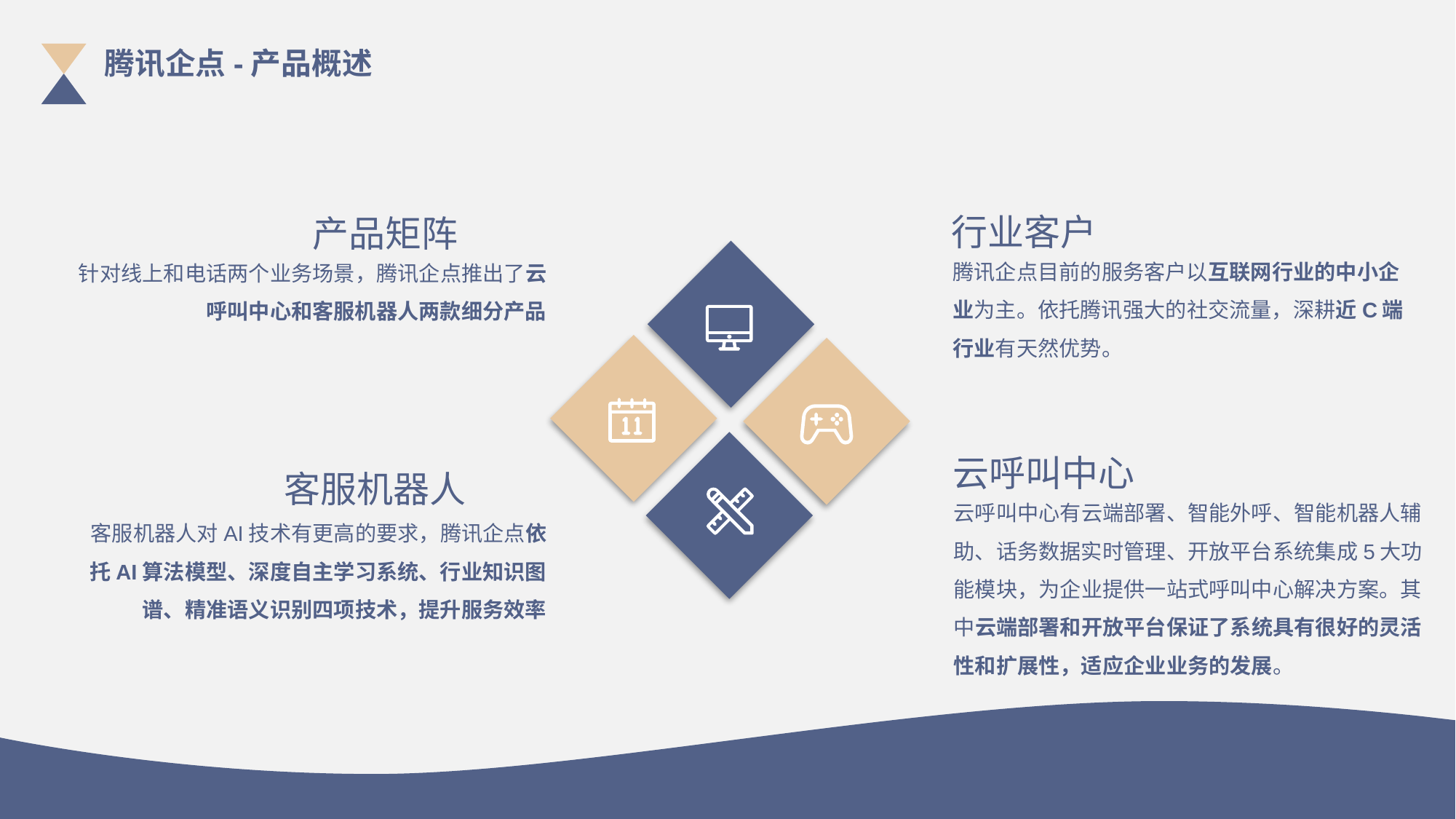

腾讯企点-产品概述

行业客户
腾讯企点目前的服务客户以互联网行业的中小企业为主。依托腾讯强大的社交流量，深耕近C端行业有天然优势。
产品矩阵
针对线上和电话两个业务场景，腾讯企点推出了云呼叫中心和客服机器人两款细分产品

云呼叫中心
云呼叫中心有云端部署、智能外呼、智能机器人辅助、话务数据实时管理、开放平台系统集成5大功能模块，为企业提供一站式呼叫中心解决方案。其中云端部署和开放平台保证了系统具有很好的灵活性和扩展性，适应企业业务的发展。
客服机器人
客服机器人对AI技术有更高的要求，腾讯企点依托AI算法模型、深度自主学习系统、行业知识图谱、精准语义识别四项技术，提升服务效率